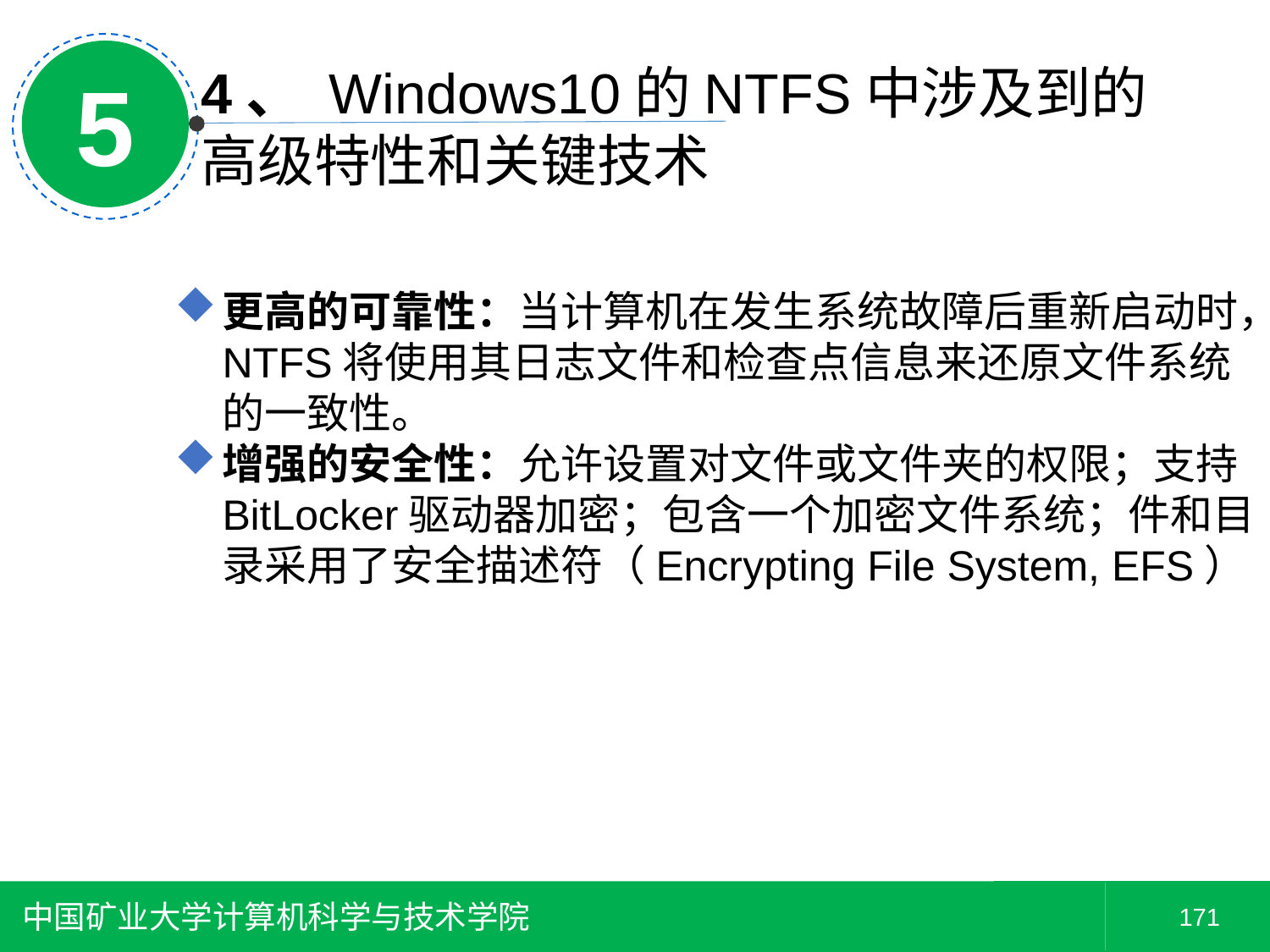

5
4、 Windows10的NTFS中涉及到的高级特性和关键技术

更高的可靠性：当计算机在发生系统故障后重新启动时，NTFS将使用其日志文件和检查点信息来还原文件系统的一致性。
增强的安全性：允许设置对文件或文件夹的权限；支持BitLocker驱动器加密；包含一个加密文件系统；件和目录采用了安全描述符（Encrypting File System, EFS）